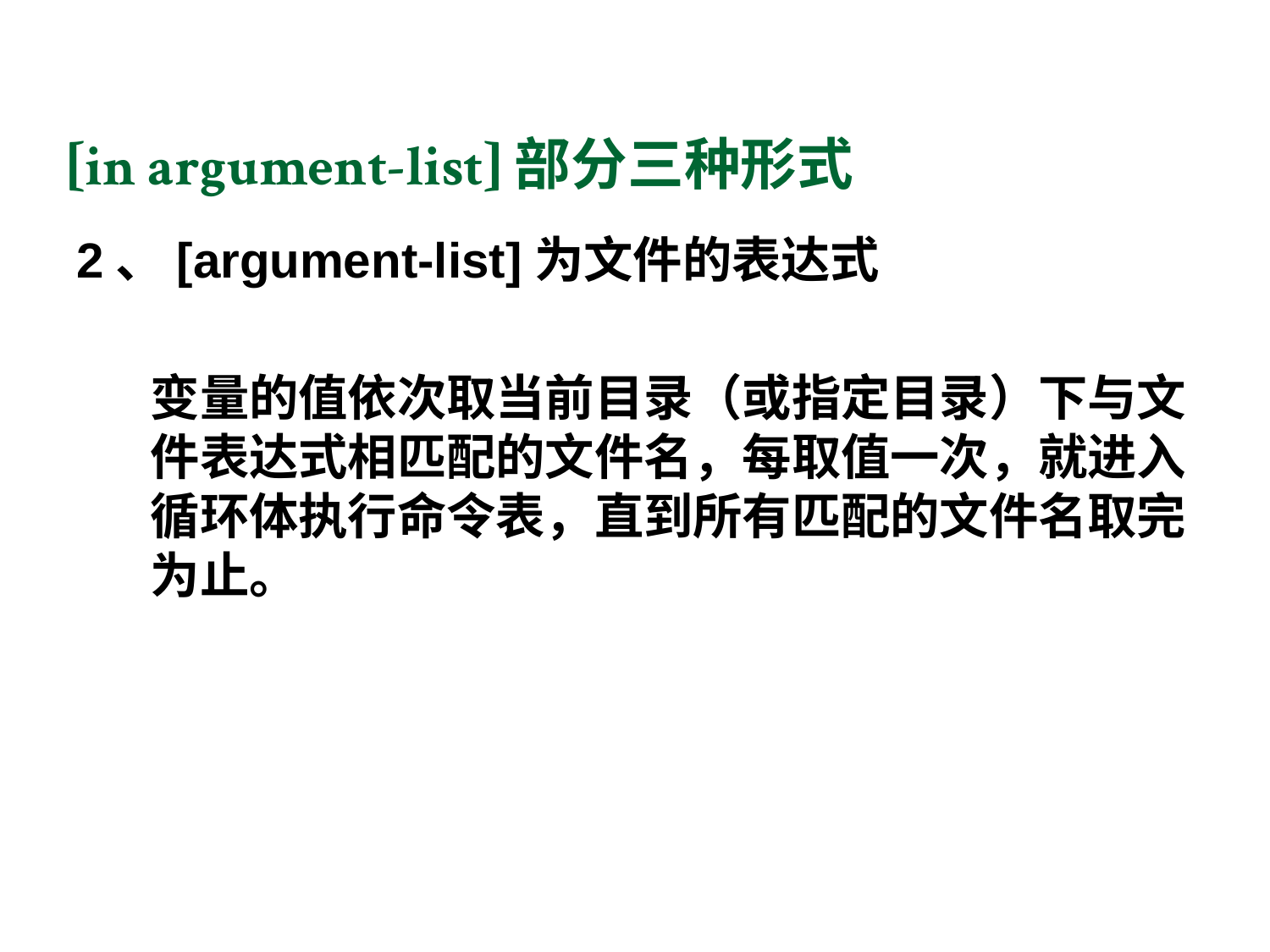

# [in argument-list]部分三种形式
2、[argument-list]为文件的表达式

变量的值依次取当前目录（或指定目录）下与文件表达式相匹配的文件名，每取值一次，就进入循环体执行命令表，直到所有匹配的文件名取完为止。